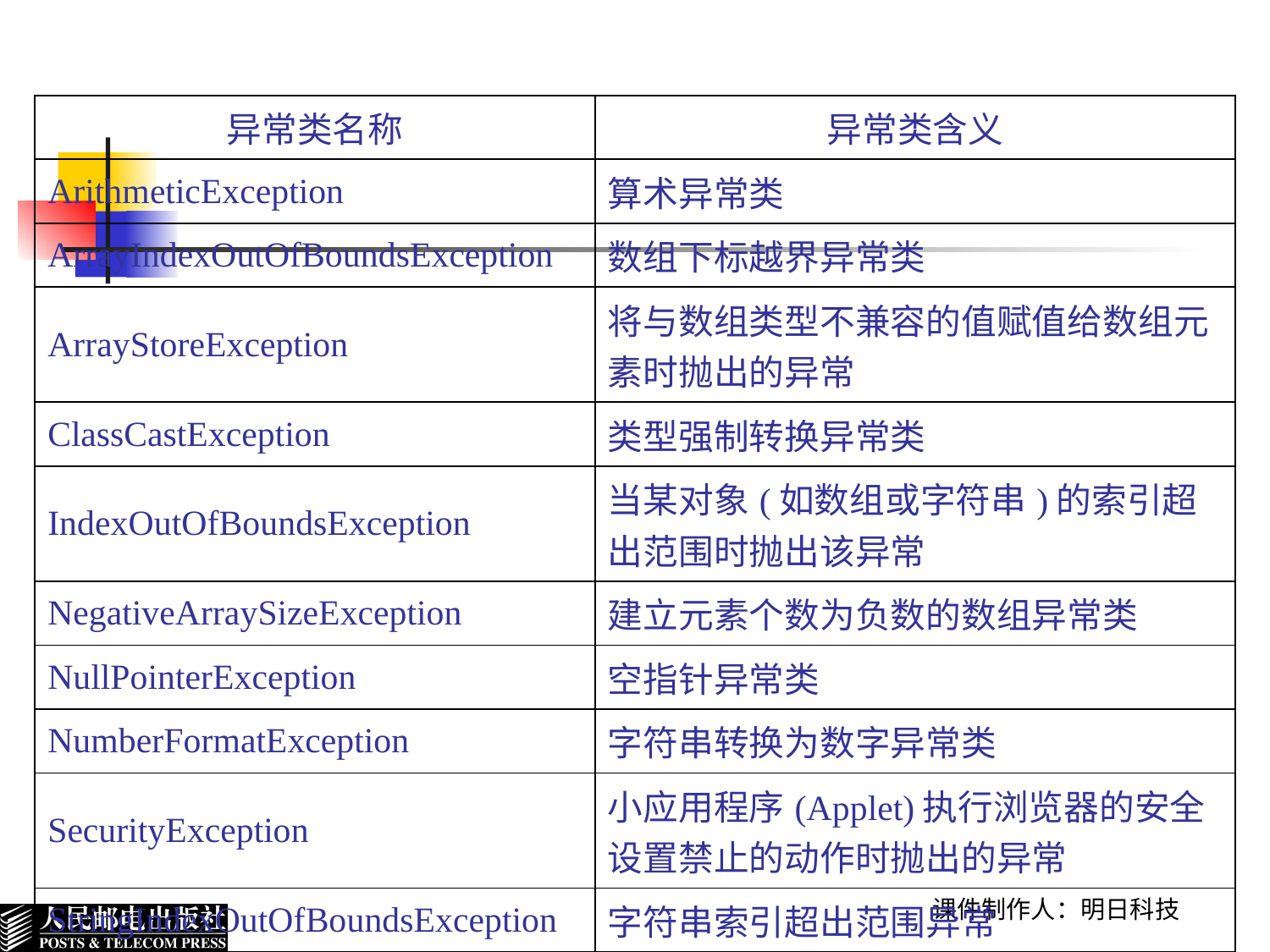

| 异常类名称 | 异常类含义 |
| --- | --- |
| ArithmeticException | 算术异常类 |
| ArrayIndexOutOfBoundsException | 数组下标越界异常类 |
| ArrayStoreException | 将与数组类型不兼容的值赋值给数组元素时抛出的异常 |
| ClassCastException | 类型强制转换异常类 |
| IndexOutOfBoundsException | 当某对象(如数组或字符串)的索引超出范围时抛出该异常 |
| NegativeArraySizeException | 建立元素个数为负数的数组异常类 |
| NullPointerException | 空指针异常类 |
| NumberFormatException | 字符串转换为数字异常类 |
| SecurityException | 小应用程序(Applet)执行浏览器的安全设置禁止的动作时抛出的异常 |
| StringIndexOutOfBoundsException | 字符串索引超出范围异常 |

课件制作人：明日科技